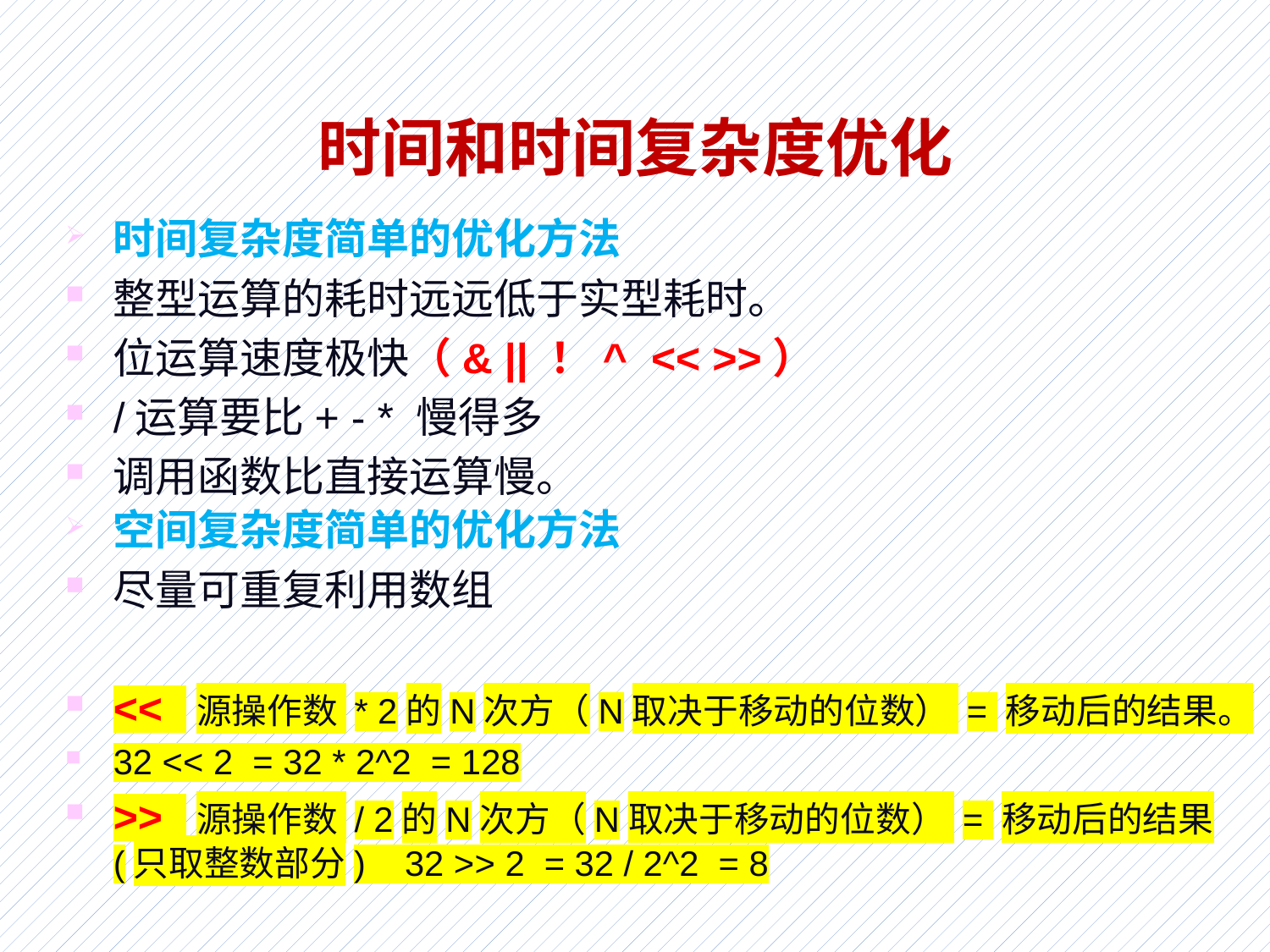

时间和时间复杂度优化
时间复杂度简单的优化方法
整型运算的耗时远远低于实型耗时。
位运算速度极快（& || ！^  << >>）
/运算要比+ - * 慢得多
调用函数比直接运算慢。
空间复杂度简单的优化方法
尽量可重复利用数组

<<  源操作数 * 2的N次方（N取决于移动的位数） = 移动后的结果。
32 << 2  = 32 * 2^2  = 128
>>  源操作数 / 2的N次方（N取决于移动的位数） = 移动后的结果(只取整数部分)    32 >> 2  = 32 / 2^2  = 8